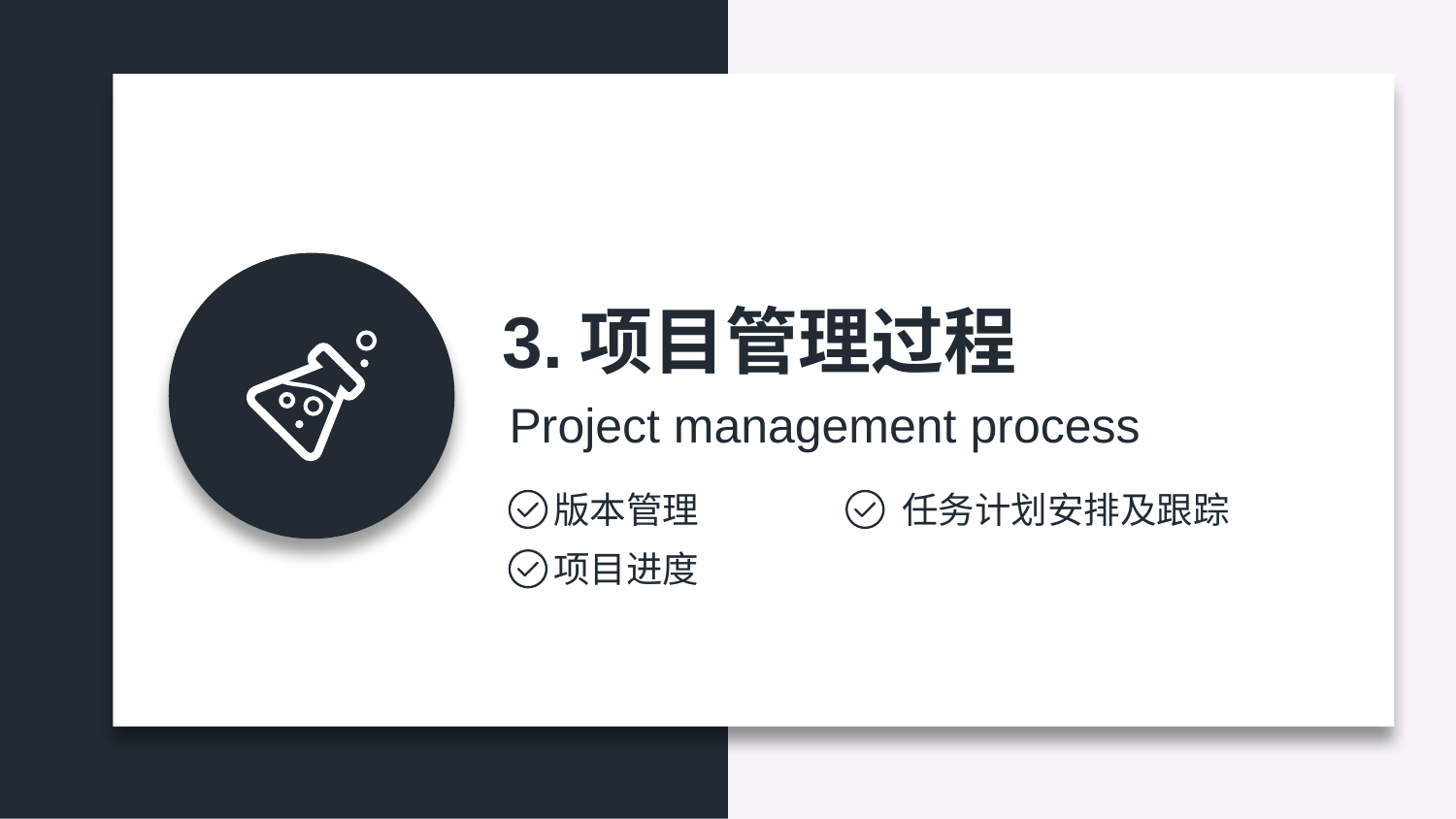

3.项目管理过程

Project management process
版本管理
任务计划安排及跟踪

项目进度